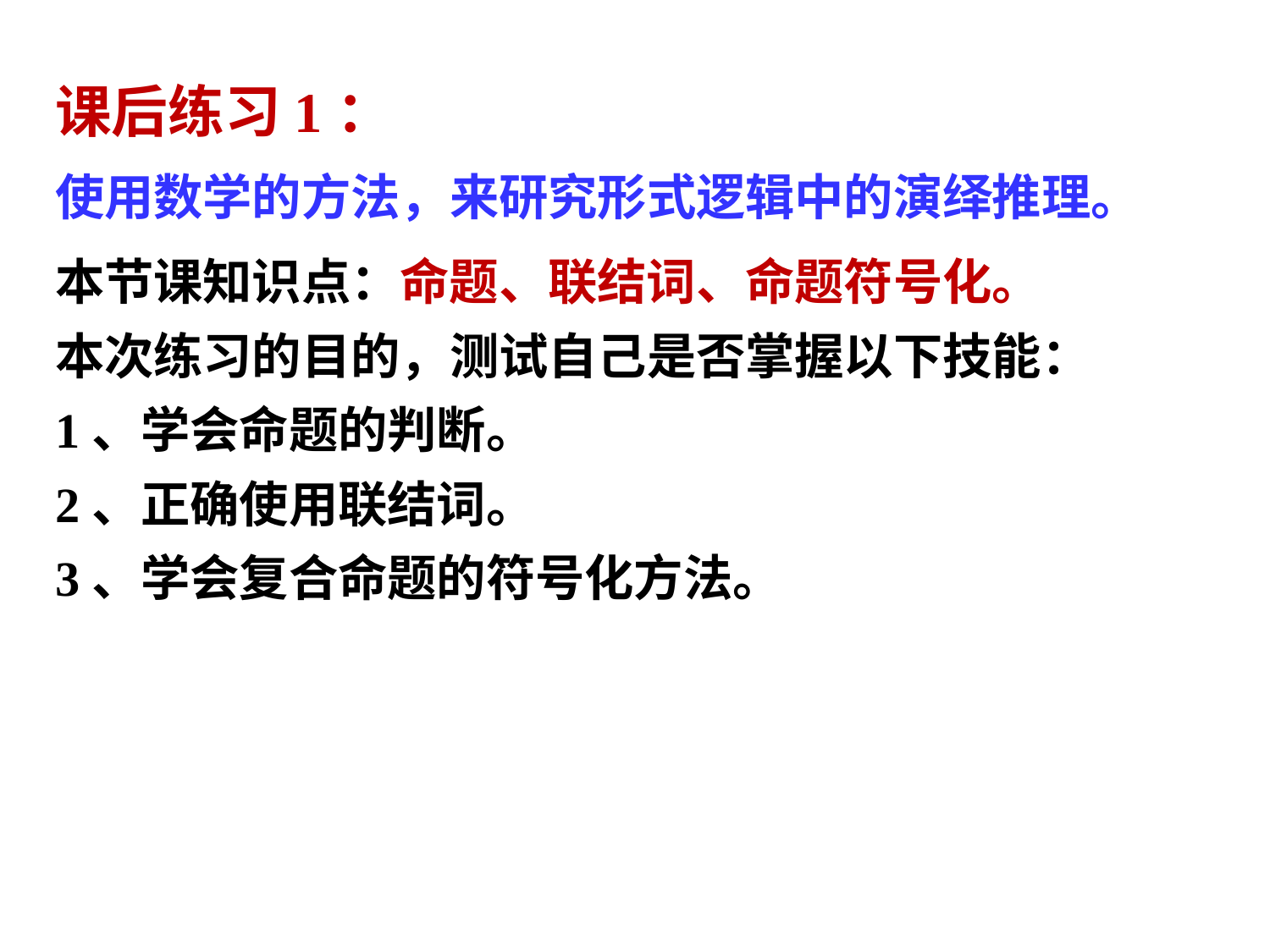

课后练习1：
使用数学的方法，来研究形式逻辑中的演绎推理。
本节课知识点：命题、联结词、命题符号化。
本次练习的目的，测试自己是否掌握以下技能：
1、学会命题的判断。
2、正确使用联结词。
3、学会复合命题的符号化方法。